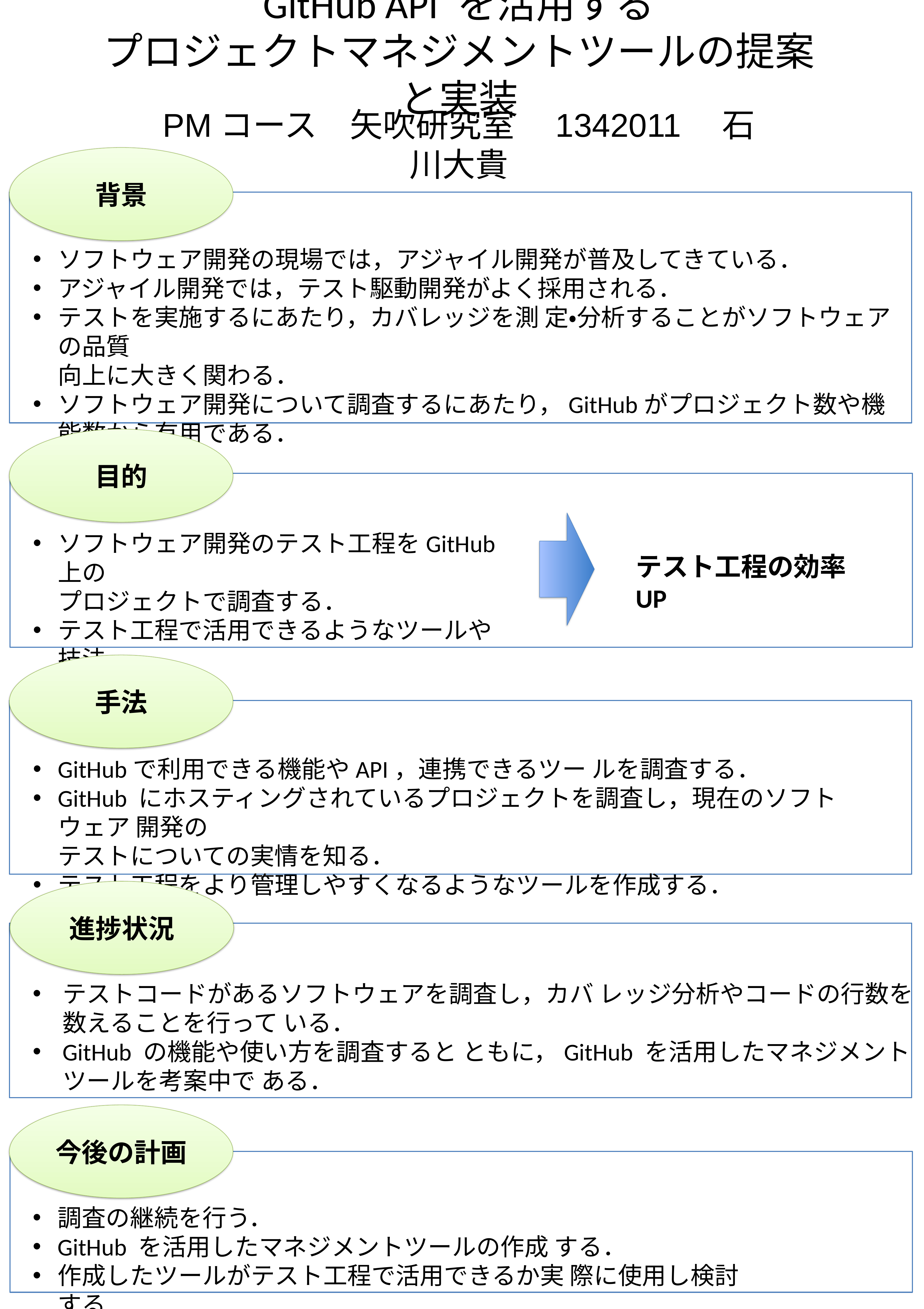

# GitHub API を活用する プロジェクトマネジメントツールの提案と実装
PMコース　矢吹研究室　1342011　石川大貴
背景

ソフトウェア開発の現場では，アジャイル開発が普及してきている．
アジャイル開発では，テスト駆動開発がよく採用される．
テストを実施するにあたり，カバレッジを測 定・分析することがソフトウェアの品質
向上に大きく関わる．
ソフトウェア開発について調査するにあたり，GitHubがプロジェクト数や機能数から有用である．
目的

ソフトウェア開発のテスト工程をGitHub上の
プロジェクトで調査する．
テスト工程で活用できるようなツールや技法
の提案する．

テスト工程の効率UP
手法

GitHubで利用できる機能やAPI，連携できるツー ルを調査する．
GitHub にホスティングされているプロジェクトを調査し，現在のソフトウェア 開発の
テストについての実情を知る．
テスト工程をより管理しやすくなるようなツールを作成する．
進捗状況

テストコードがあるソフトウェアを調査し，カバ レッジ分析やコードの行数を
数えることを行って いる．
GitHub の機能や使い方を調査すると ともに，GitHub を活用したマネジメント
ツールを考案中で ある．
今後の計画

調査の継続を行う．
GitHub を活用したマネジメントツールの作成 する．
作成したツールがテスト工程で活用できるか実 際に使用し検討する．